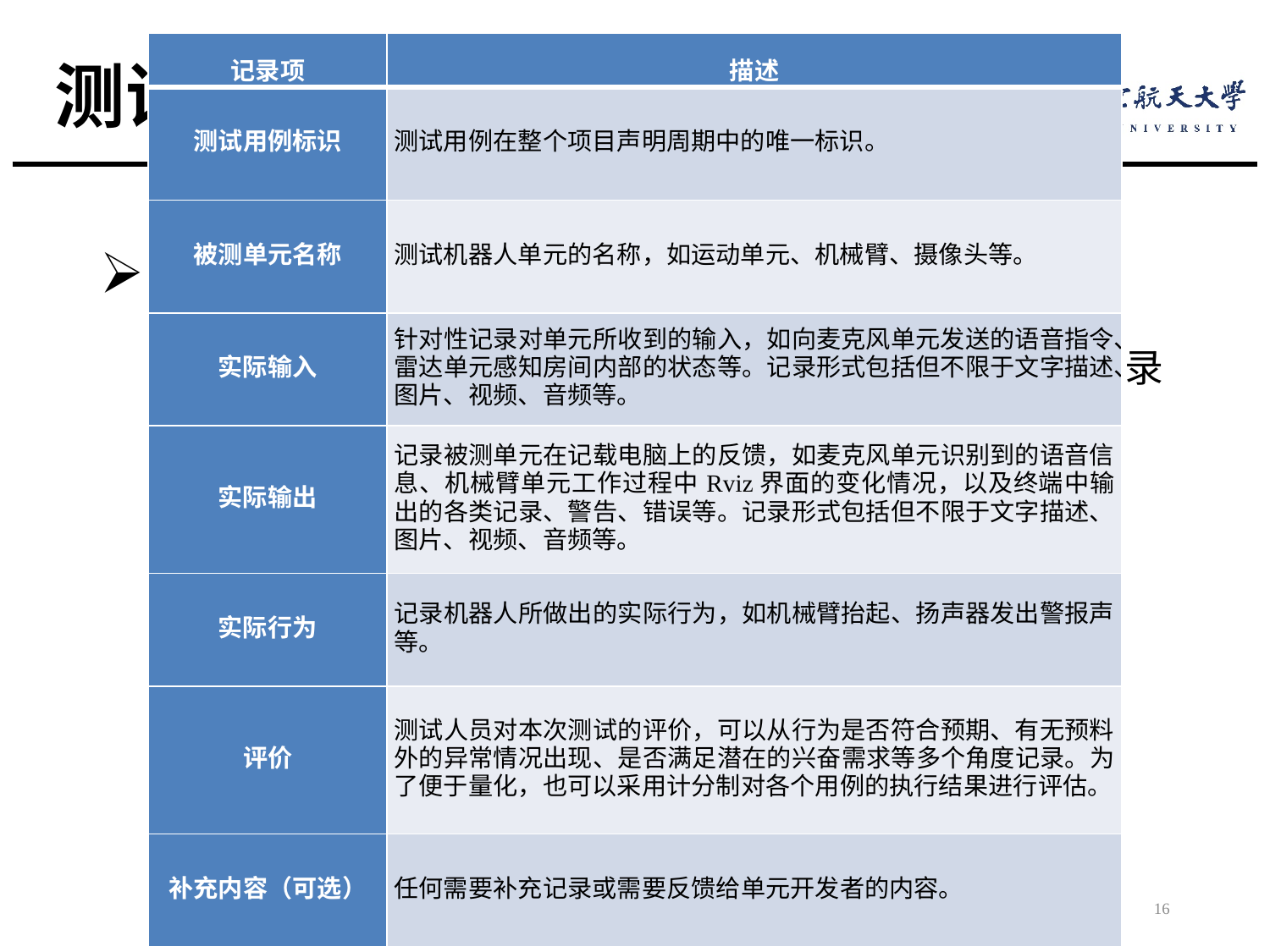

# 测试计划
| 记录项 | 描述 |
| --- | --- |
| 测试用例标识 | 测试用例在整个项目声明周期中的唯一标识。 |
| 被测单元名称 | 测试机器人单元的名称，如运动单元、机械臂、摄像头等。 |
| 实际输入 | 针对性记录对单元所收到的输入，如向麦克风单元发送的语音指令、雷达单元感知房间内部的状态等。记录形式包括但不限于文字描述、图片、视频、音频等。 |
| 实际输出 | 记录被测单元在记载电脑上的反馈，如麦克风单元识别到的语音信息、机械臂单元工作过程中Rviz界面的变化情况，以及终端中输出的各类记录、警告、错误等。记录形式包括但不限于文字描述、图片、视频、音频等。 |
| 实际行为 | 记录机器人所做出的实际行为，如机械臂抬起、扬声器发出警报声等。 |
| 评价 | 测试人员对本次测试的评价，可以从行为是否符合预期、有无预料外的异常情况出现、是否满足潜在的兴奋需求等多个角度记录。为了便于量化，也可以采用计分制对各个用例的执行结果进行评估。 |
| 补充内容（可选） | 任何需要补充记录或需要反馈给单元开发者的内容。 |
4.1.5	数据记录、归约和分析
为测试项、静态评审、单元测试用例均设计了统一的记录样式，便于分析。
16